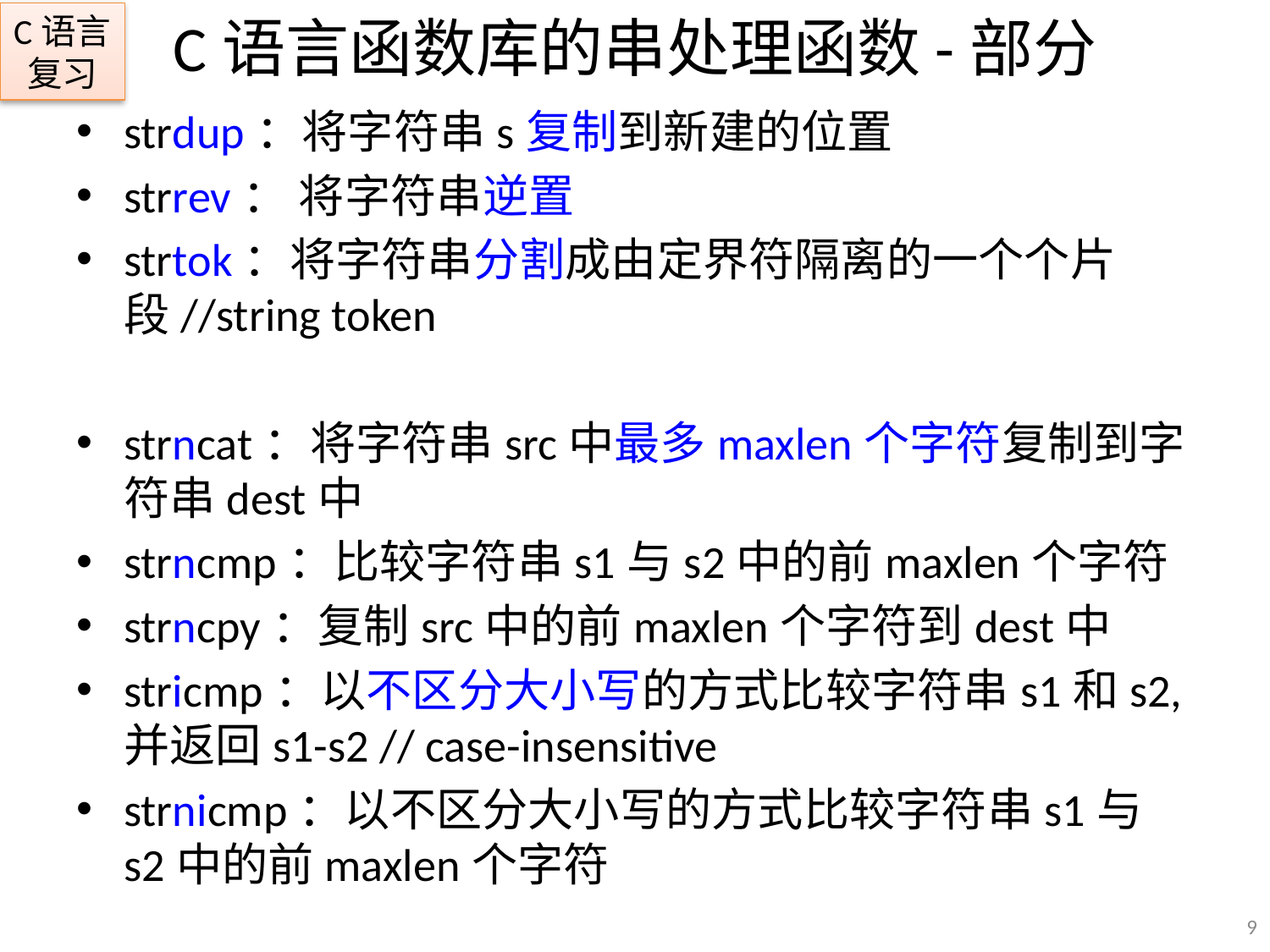

# C语言函数库的串处理函数-部分
C语言复习
strdup：将字符串s复制到新建的位置
strrev： 将字符串逆置
strtok：将字符串分割成由定界符隔离的一个个片段//string token

strncat：将字符串src中最多maxlen个字符复制到字符串dest中
strncmp：比较字符串s1与s2中的前maxlen个字符
strncpy：复制src中的前maxlen个字符到dest中
stricmp：以不区分大小写的方式比较字符串s1和s2,并返回s1-s2 // case-insensitive
strnicmp：以不区分大小写的方式比较字符串s1与s2中的前maxlen个字符

9